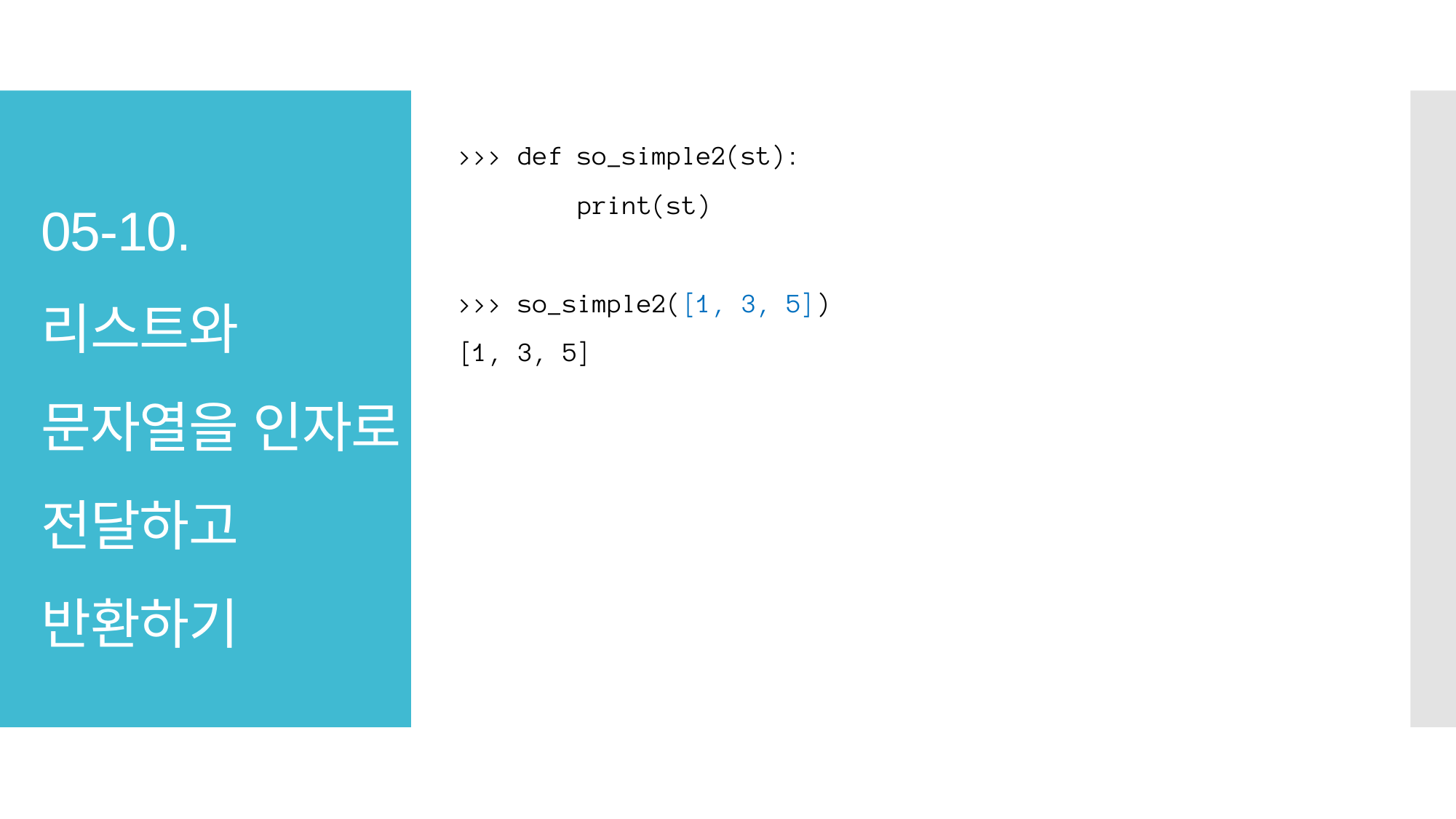

>>> def so_simple2(st):
        print(st)

>>> so_simple2([1, 3, 5])
[1, 3, 5]
# 05-10. 리스트와 문자열을 인자로 전달하고 반환하기